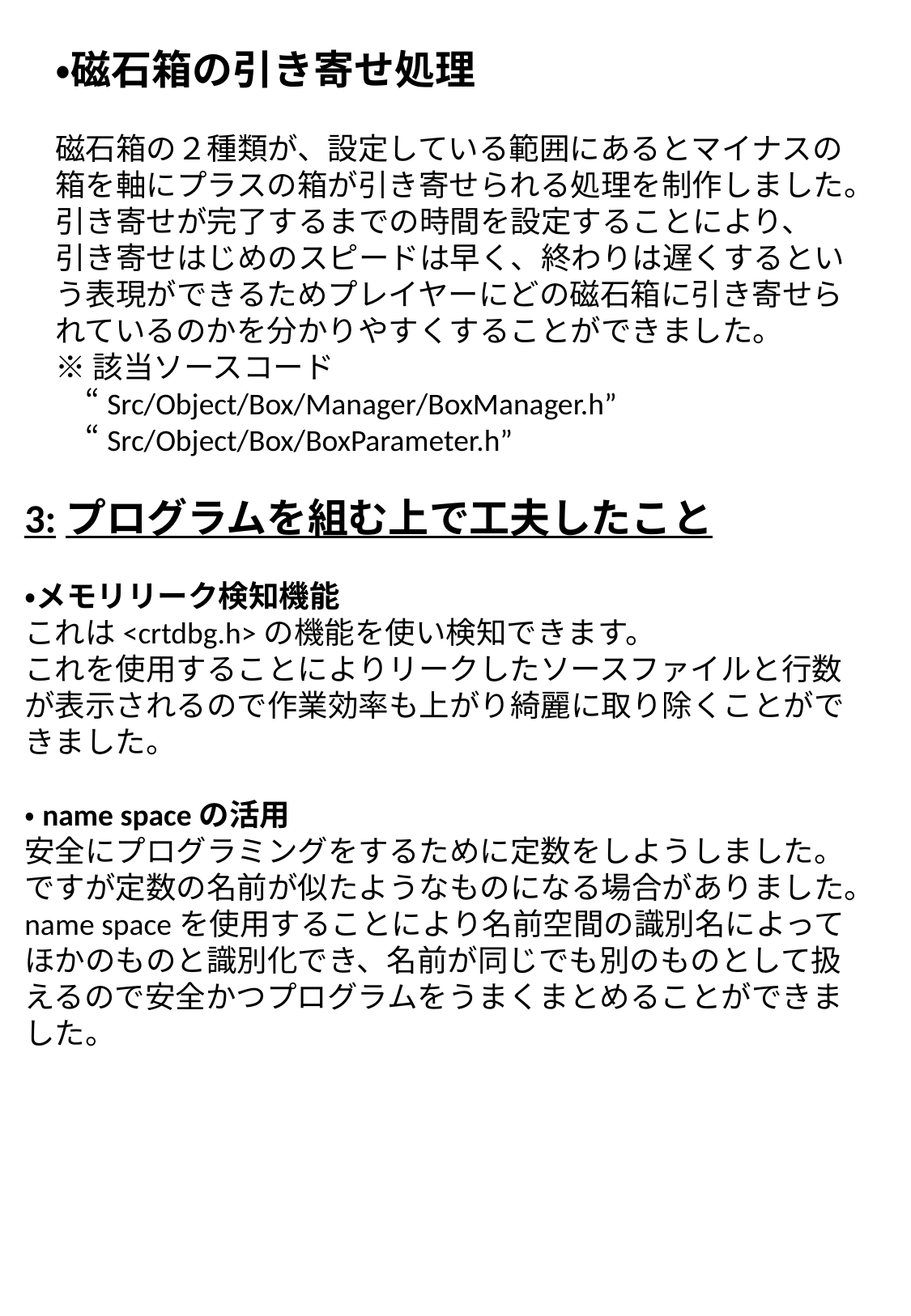

・磁石箱の引き寄せ処理

磁石箱の２種類が、設定している範囲にあるとマイナスの箱を軸にプラスの箱が引き寄せられる処理を制作しました。
引き寄せが完了するまでの時間を設定することにより、
引き寄せはじめのスピードは早く、終わりは遅くするという表現ができるためプレイヤーにどの磁石箱に引き寄せられているのかを分かりやすくすることができました。
※該当ソースコード
　“Src/Object/Box/Manager/BoxManager.h”
　“Src/Object/Box/BoxParameter.h”

3:プログラムを組む上で工夫したこと

・メモリリーク検知機能
これは<crtdbg.h>の機能を使い検知できます。
これを使用することによりリークしたソースファイルと行数が表示されるので作業効率も上がり綺麗に取り除くことができました。

・name spaceの活用
安全にプログラミングをするために定数をしようしました。
ですが定数の名前が似たようなものになる場合がありました。name spaceを使用することにより名前空間の識別名によってほかのものと識別化でき、名前が同じでも別のものとして扱えるので安全かつプログラムをうまくまとめることができました。